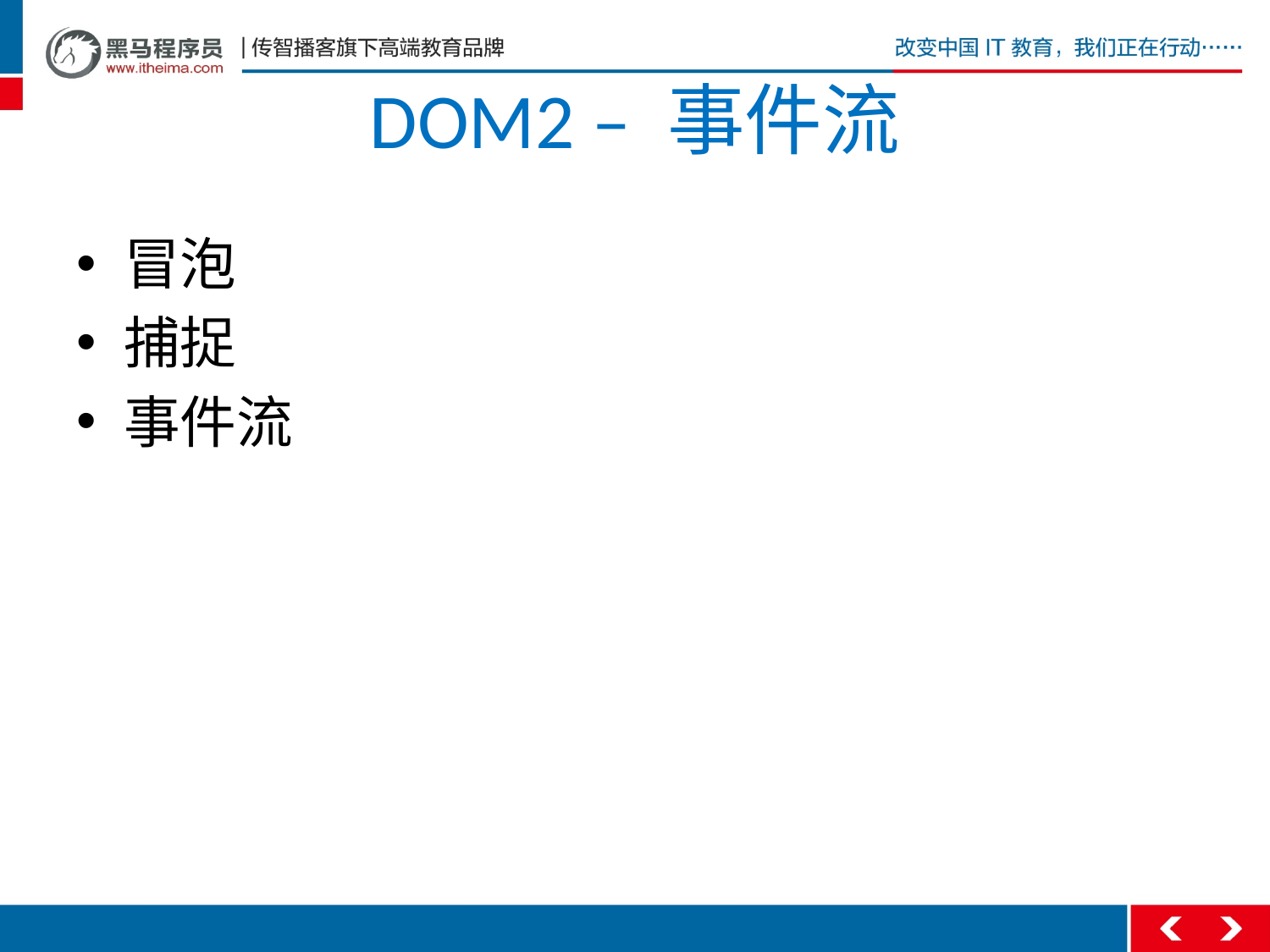

# DOM2 – 事件流
冒泡
捕捉
事件流